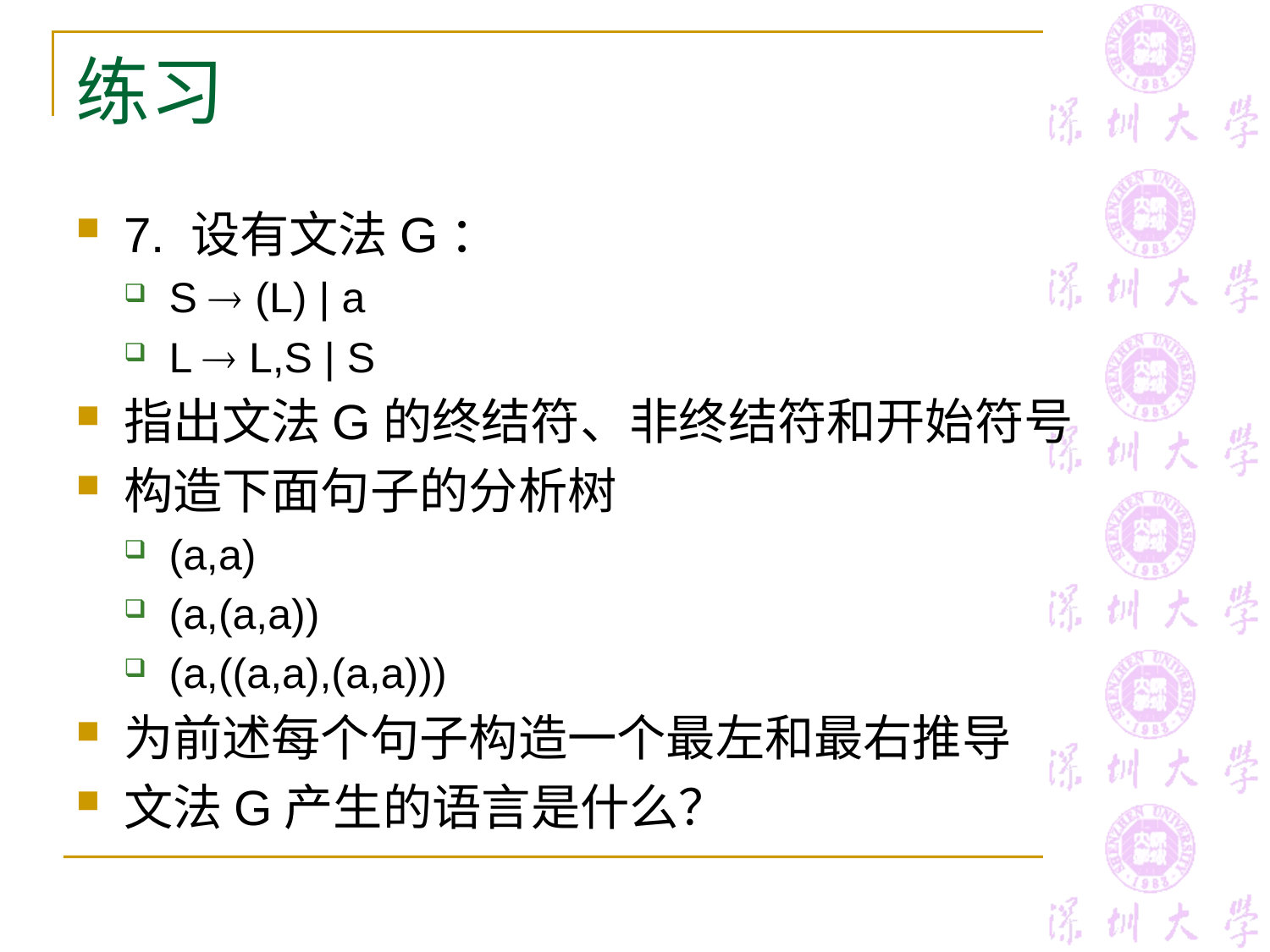

# 练习
7. 设有文法G：
S → (L) | a
L → L,S | S
指出文法G的终结符、非终结符和开始符号
构造下面句子的分析树
(a,a)
(a,(a,a))
(a,((a,a),(a,a)))
为前述每个句子构造一个最左和最右推导
文法G产生的语言是什么？